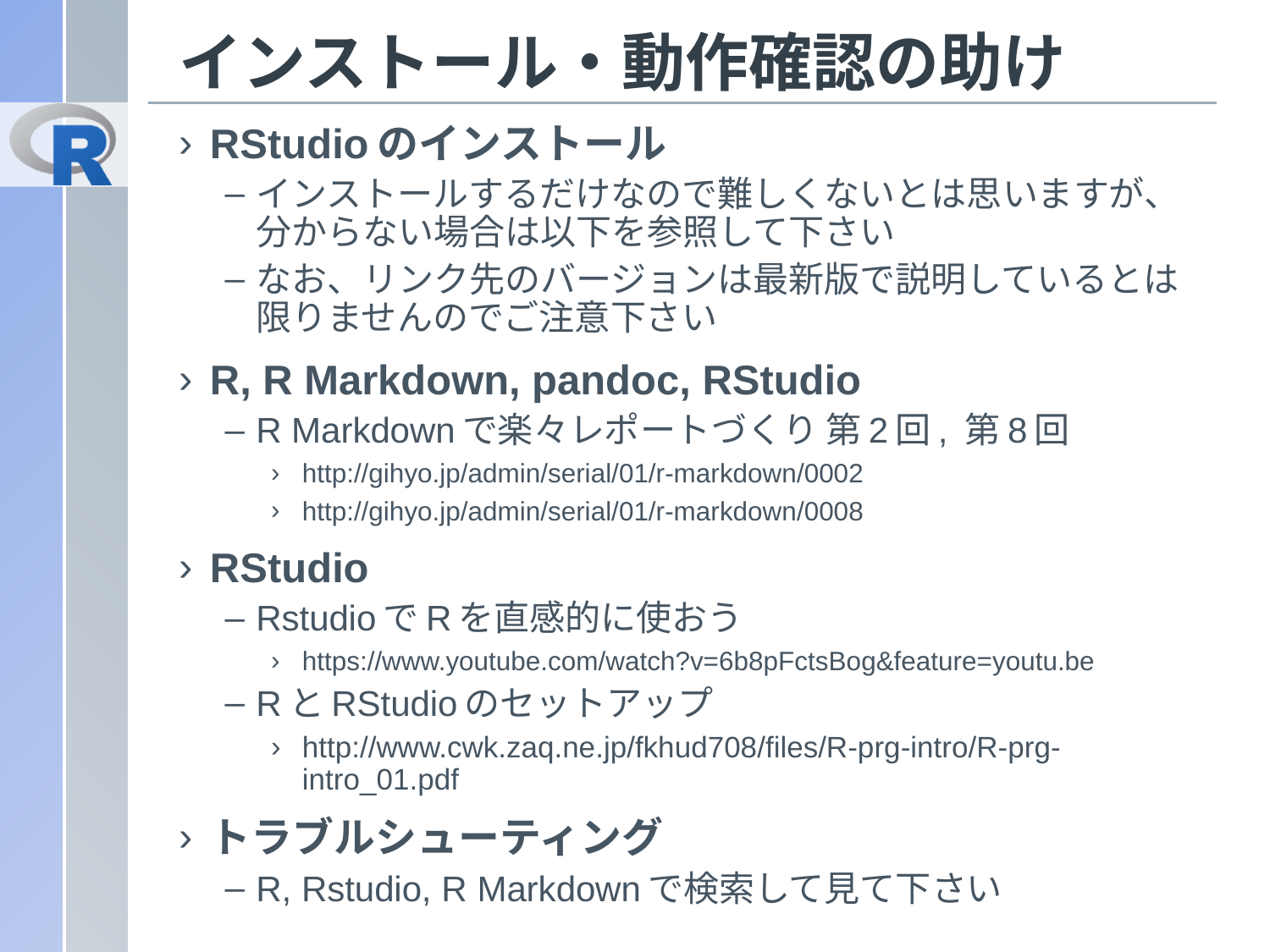

# インストール・動作確認の助け
RStudioのインストール
インストールするだけなので難しくないとは思いますが、分からない場合は以下を参照して下さい
なお、リンク先のバージョンは最新版で説明しているとは限りませんのでご注意下さい
R, R Markdown, pandoc, RStudio
R Markdownで楽々レポートづくり 第2回, 第8回
http://gihyo.jp/admin/serial/01/r-markdown/0002
http://gihyo.jp/admin/serial/01/r-markdown/0008
RStudio
RstudioでRを直感的に使おう
https://www.youtube.com/watch?v=6b8pFctsBog&feature=youtu.be
RとRStudioのセットアップ
http://www.cwk.zaq.ne.jp/fkhud708/files/R-prg-intro/R-prg-intro_01.pdf
トラブルシューティング
R, Rstudio, R Markdownで検索して見て下さい